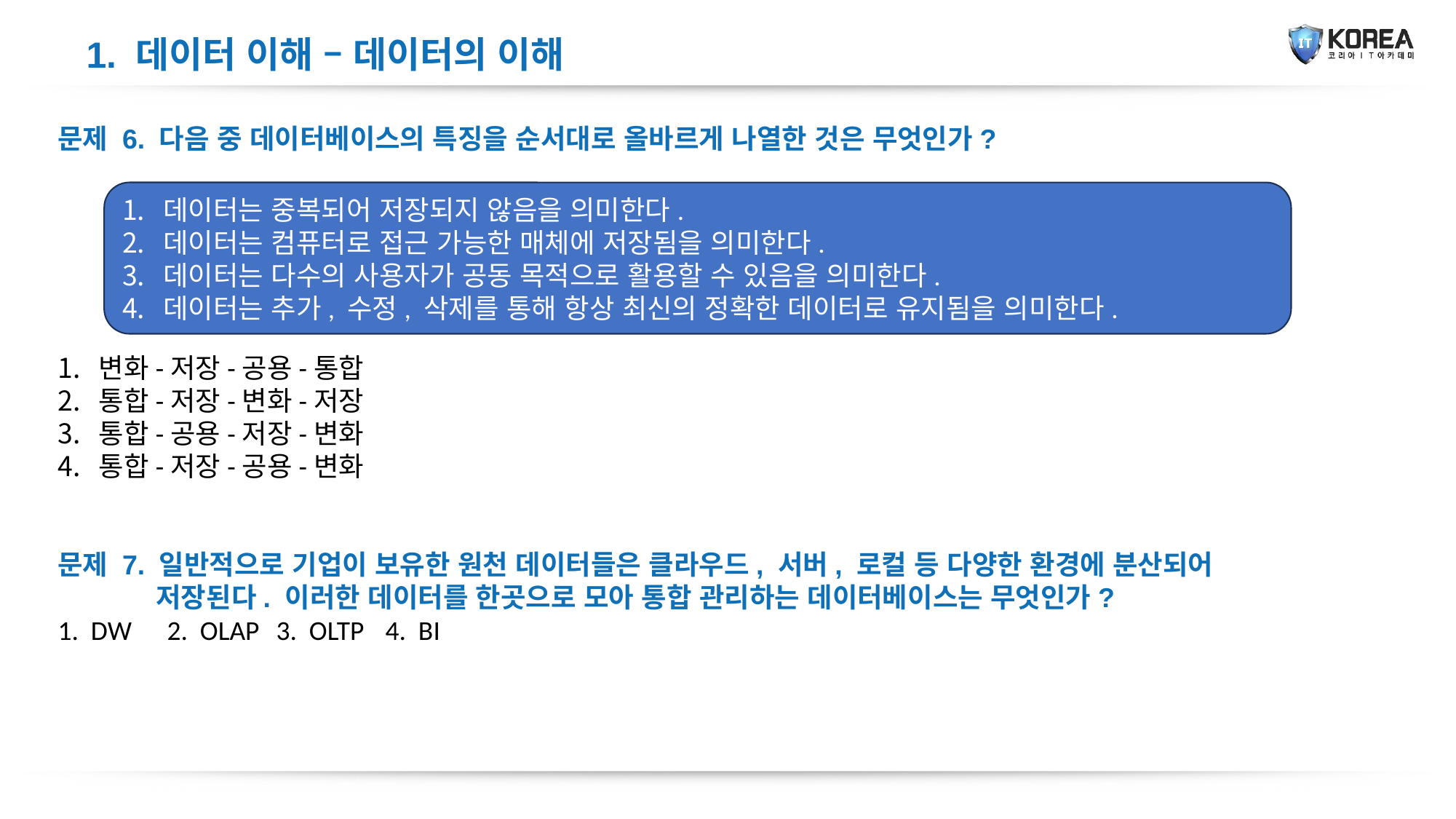

1. 데이터 이해 – 데이터의 이해
문제 6. 다음 중 데이터베이스의 특징을 순서대로 올바르게 나열한 것은 무엇인가?

변화-저장-공용-통합
통합-저장-변화-저장
통합-공용-저장-변화
통합-저장-공용-변화

문제 7. 일반적으로 기업이 보유한 원천 데이터들은 클라우드, 서버, 로컬 등 다양한 환경에 분산되어
            저장된다. 이러한 데이터를 한곳으로 모아 통합 관리하는 데이터베이스는 무엇인가?
1.  DW	2.  OLAP	3.  OLTP	4.  BI
데이터는 중복되어 저장되지 않음을 의미한다.
데이터는 컴퓨터로 접근 가능한 매체에 저장됨을 의미한다.
데이터는 다수의 사용자가 공동 목적으로 활용할 수 있음을 의미한다.
데이터는 추가, 수정, 삭제를 통해 항상 최신의 정확한 데이터로 유지됨을 의미한다.